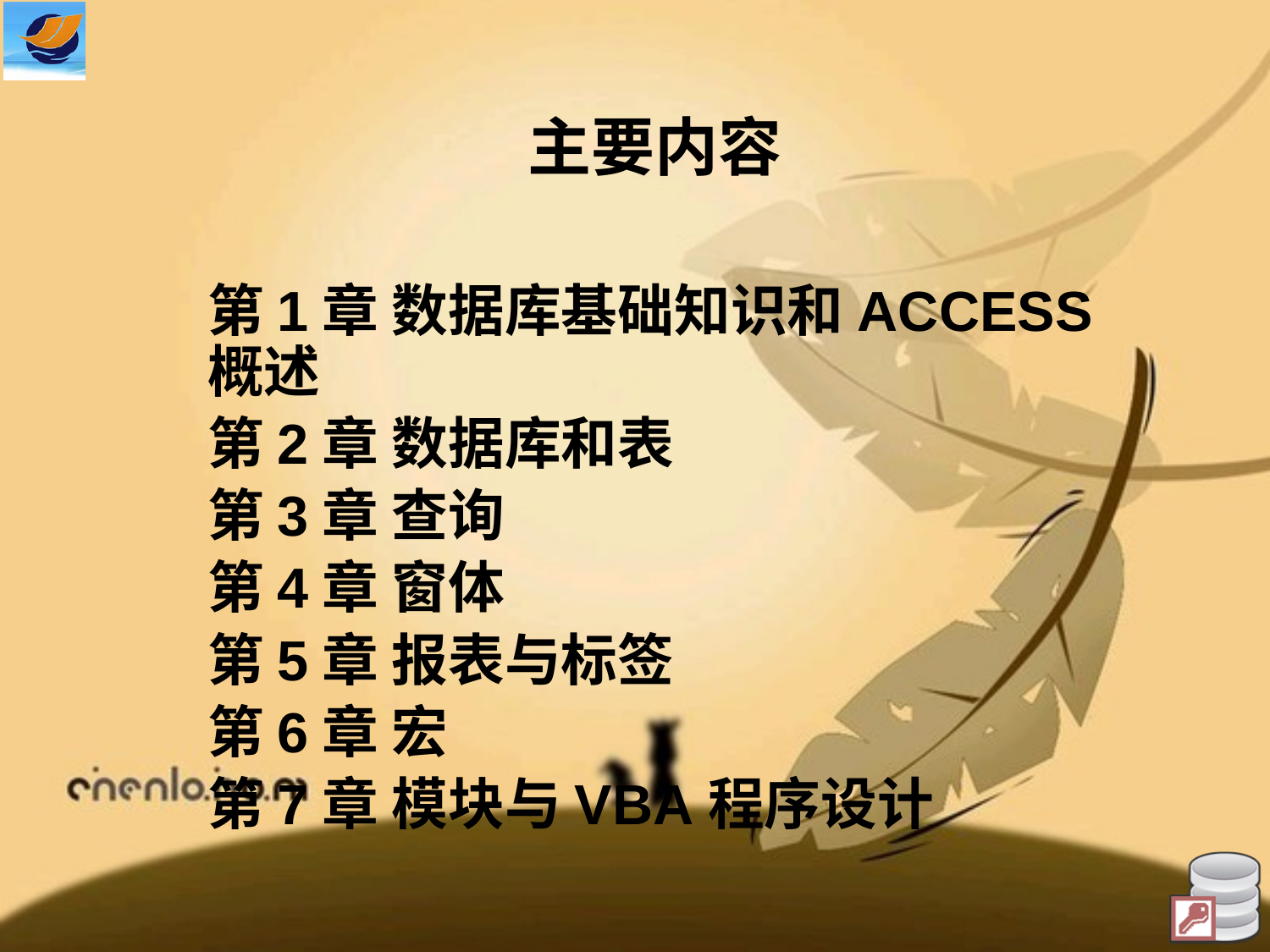

# 主要内容
第1章 数据库基础知识和ACCESS概述
第2章 数据库和表
第3章 查询
第4章 窗体
第5章 报表与标签
第6章 宏
第7章 模块与VBA程序设计